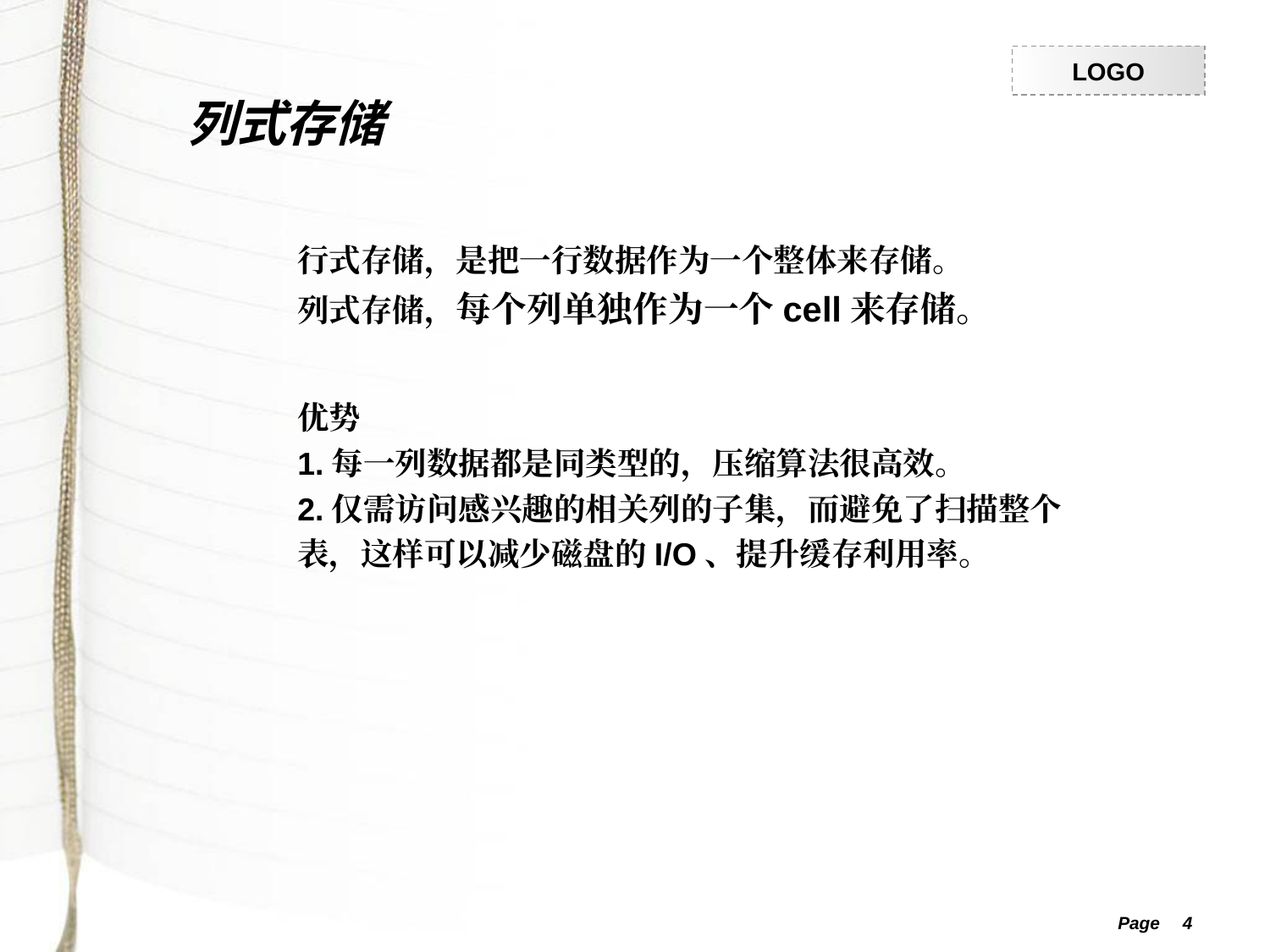

列式存储
# 行式存储，是把一行数据作为一个整体来存储。
列式存储，每个列单独作为一个cell来存储。

优势
1.每一列数据都是同类型的，压缩算法很高效。
2.仅需访问感兴趣的相关列的子集，而避免了扫描整个表，这样可以减少磁盘的I/O、提升缓存利用率。